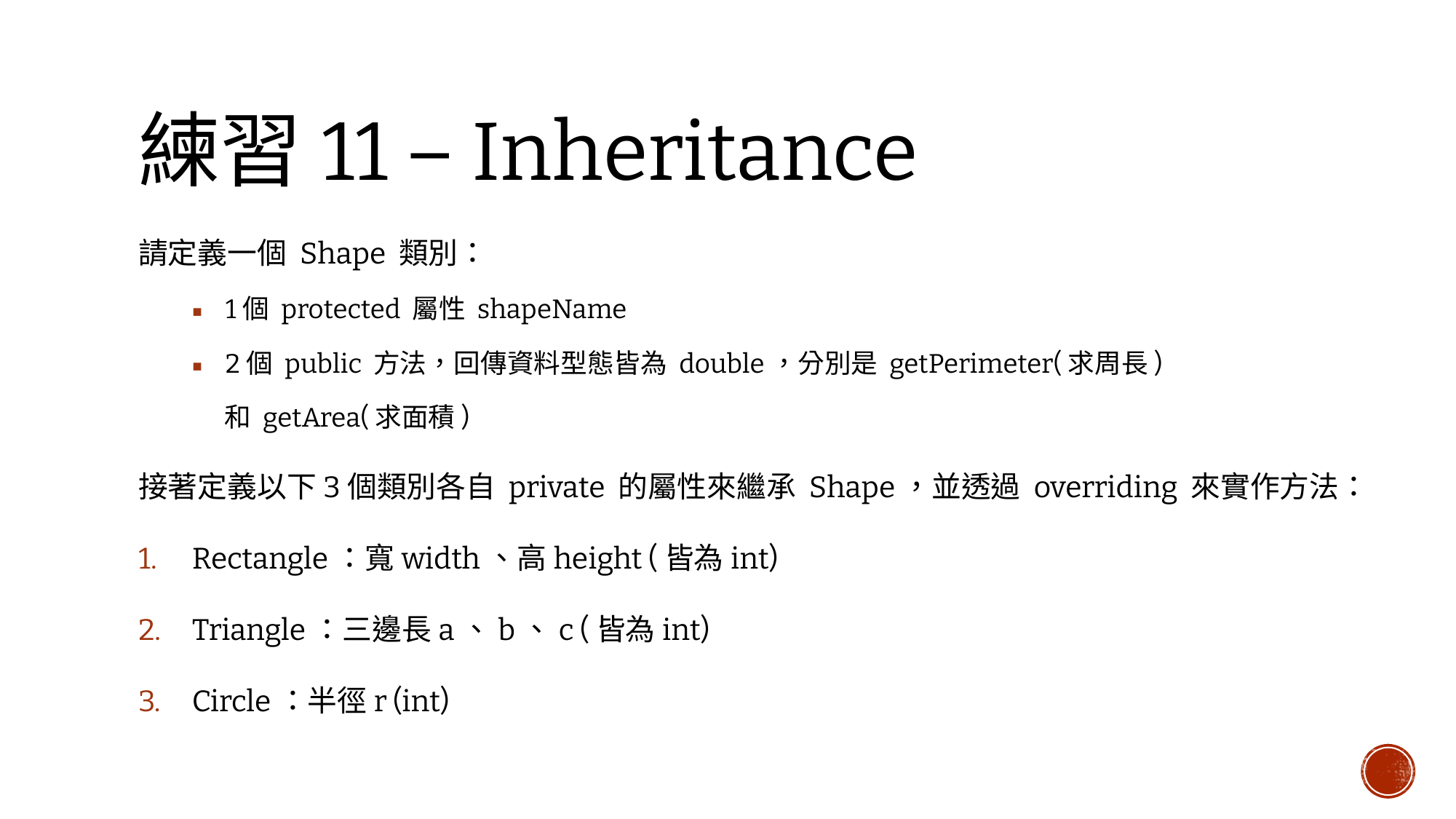

# 練習11 – Inheritance
請定義一個 Shape 類別：
1個 protected 屬性 shapeName
2個 public 方法，回傳資料型態皆為 double，分別是 getPerimeter(求周長)
     和 getArea(求面積)
接著定義以下3個類別各自 private 的屬性來繼承 Shape，並透過 overriding 來實作方法：
Rectangle：寬width、高height (皆為int)
Triangle：三邊長a、b、c (皆為int)
Circle：半徑r (int)